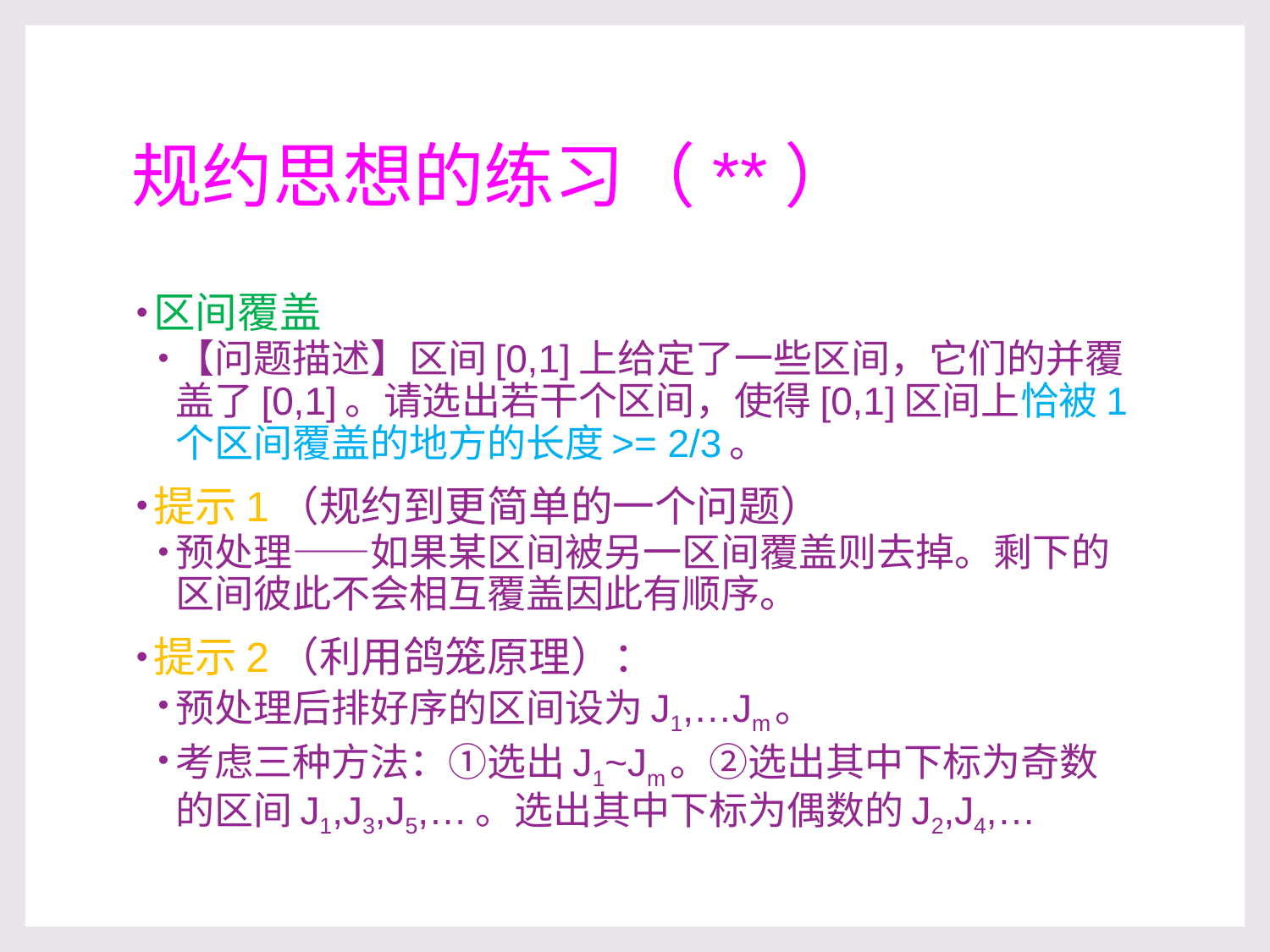

# 规约思想的练习（**）
区间覆盖
【问题描述】区间[0,1]上给定了一些区间，它们的并覆盖了[0,1]。请选出若干个区间，使得[0,1]区间上恰被1个区间覆盖的地方的长度>= 2/3。
提示1（规约到更简单的一个问题）
预处理——如果某区间被另一区间覆盖则去掉。剩下的区间彼此不会相互覆盖因此有顺序。
提示2（利用鸽笼原理）：
预处理后排好序的区间设为J1,…Jm。
考虑三种方法：①选出J1~Jm。②选出其中下标为奇数的区间J1,J3,J5,…。选出其中下标为偶数的J2,J4,…